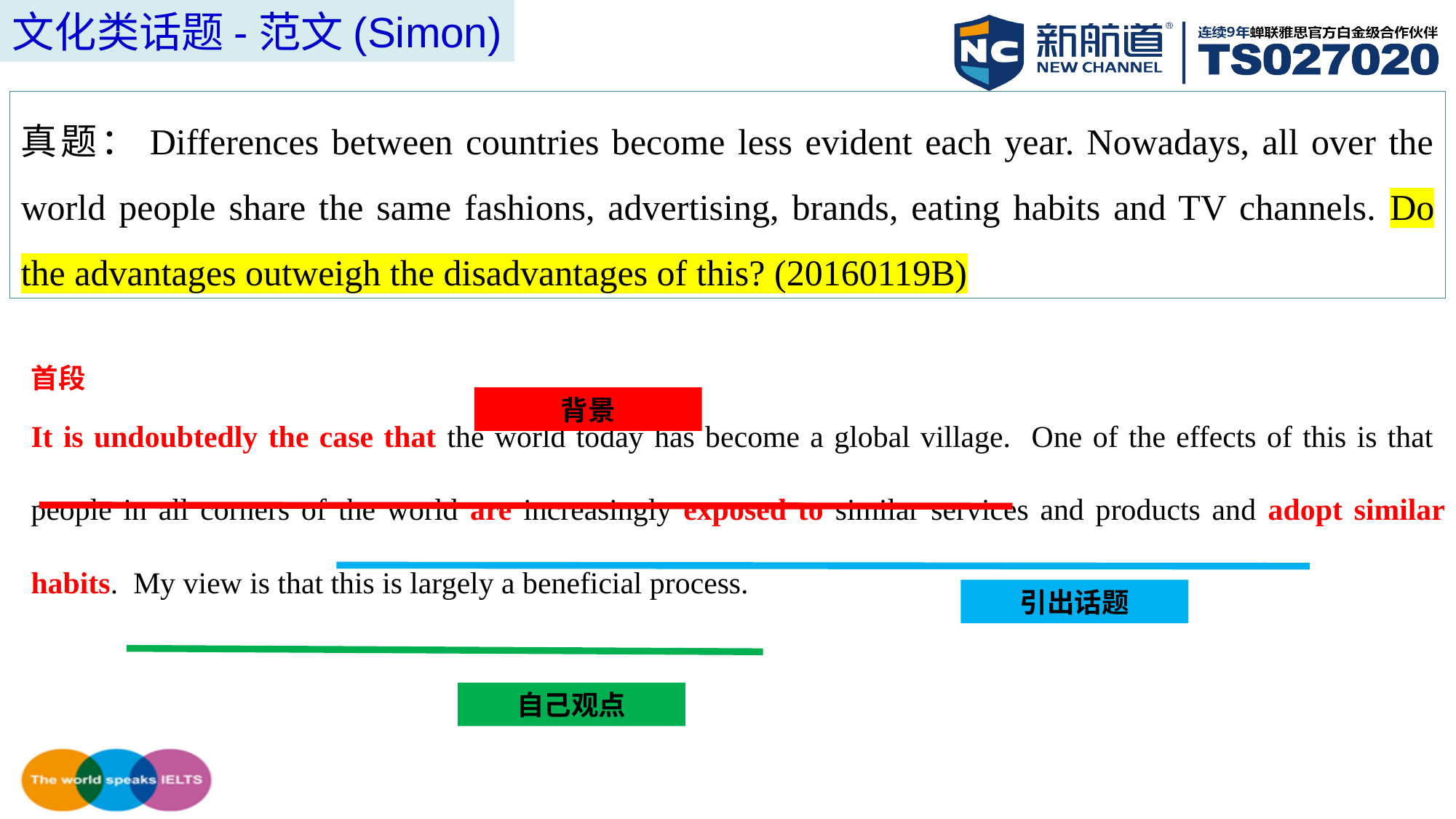

文化类话题-范文(Simon)
真题：Differences between countries become less evident each year. Nowadays, all over the world people share the same fashions, advertising, brands, eating habits and TV channels. Do the advantages outweigh the disadvantages of this? (20160119B)

It is undoubtedly the case that the world today has become a global village.  One of the effects of this is that  people in all corners of the world are increasingly exposed to similar services and products and adopt similar habits.  My view is that this is largely a beneficial process.
首段
背景
引出话题
自己观点